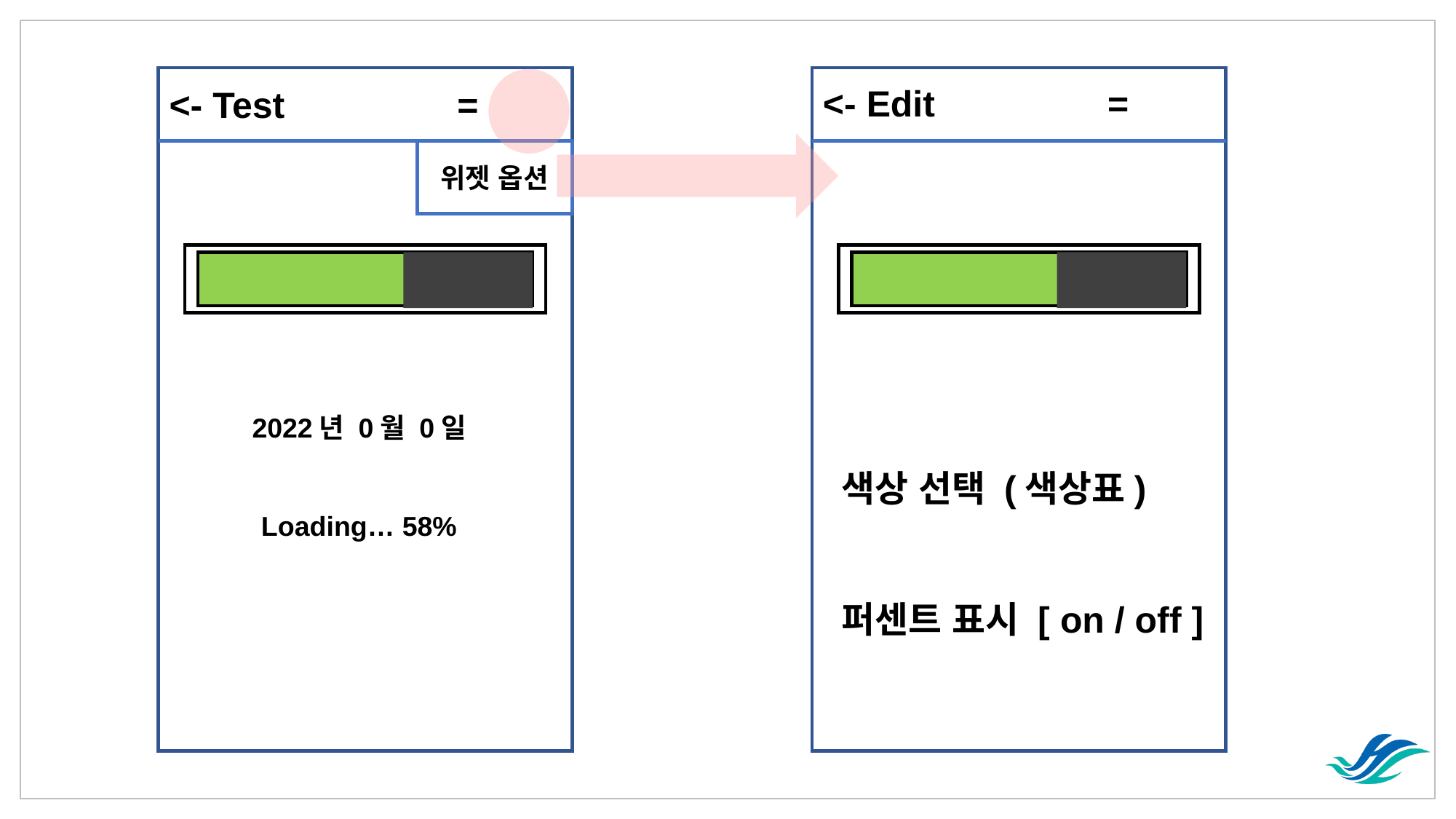

<- Edit                 =
<- Test                 =

위젯 옵션

2022년 0월 0일

Loading… 58%

색상 선택 (색상표)

퍼센트 표시 [ on / off ]